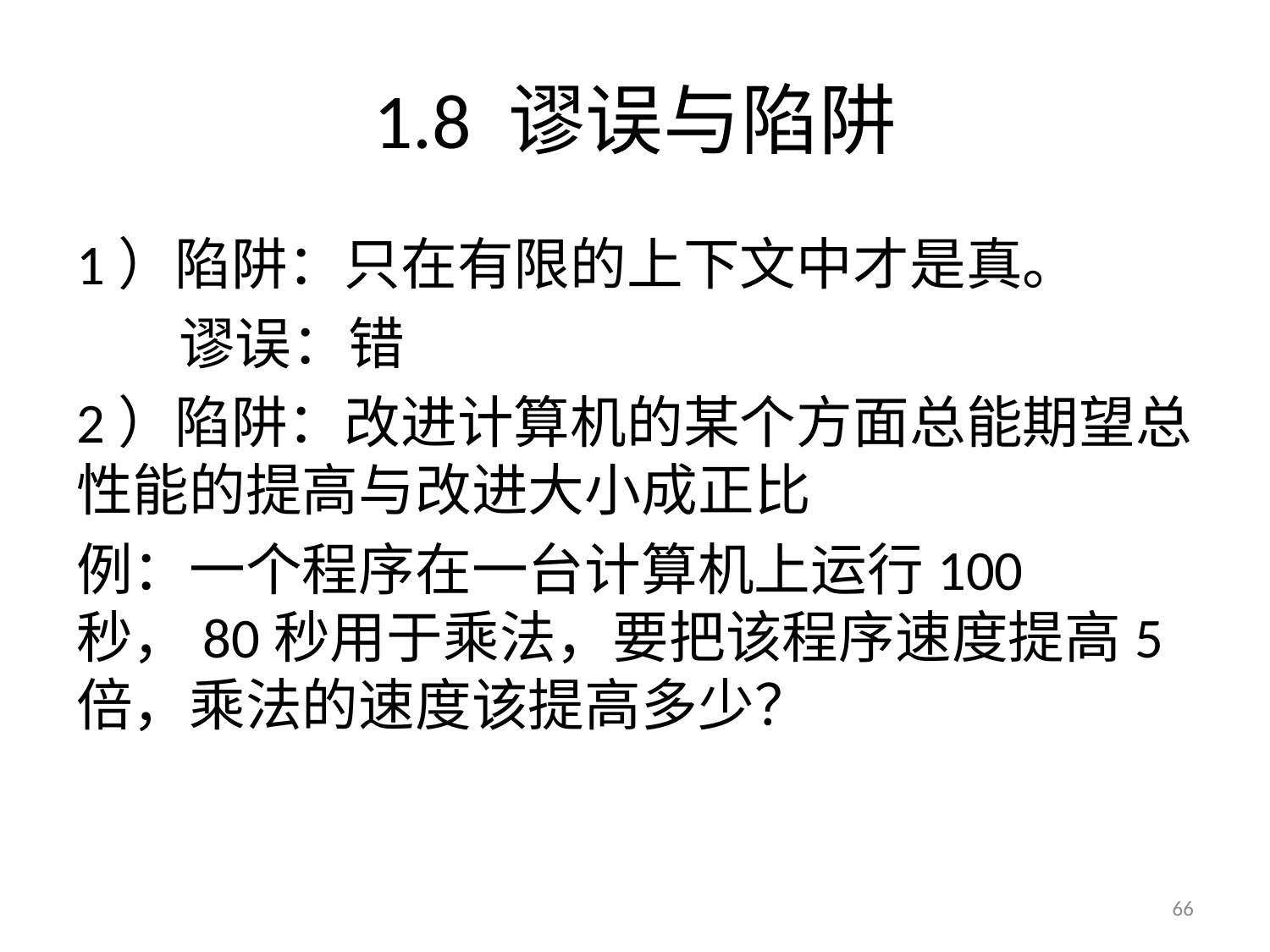

# 1.8 谬误与陷阱
1）陷阱：只在有限的上下文中才是真。
       谬误：错
2）陷阱：改进计算机的某个方面总能期望总性能的提高与改进大小成正比
例：一个程序在一台计算机上运行100秒，80秒用于乘法，要把该程序速度提高5倍，乘法的速度该提高多少？
66